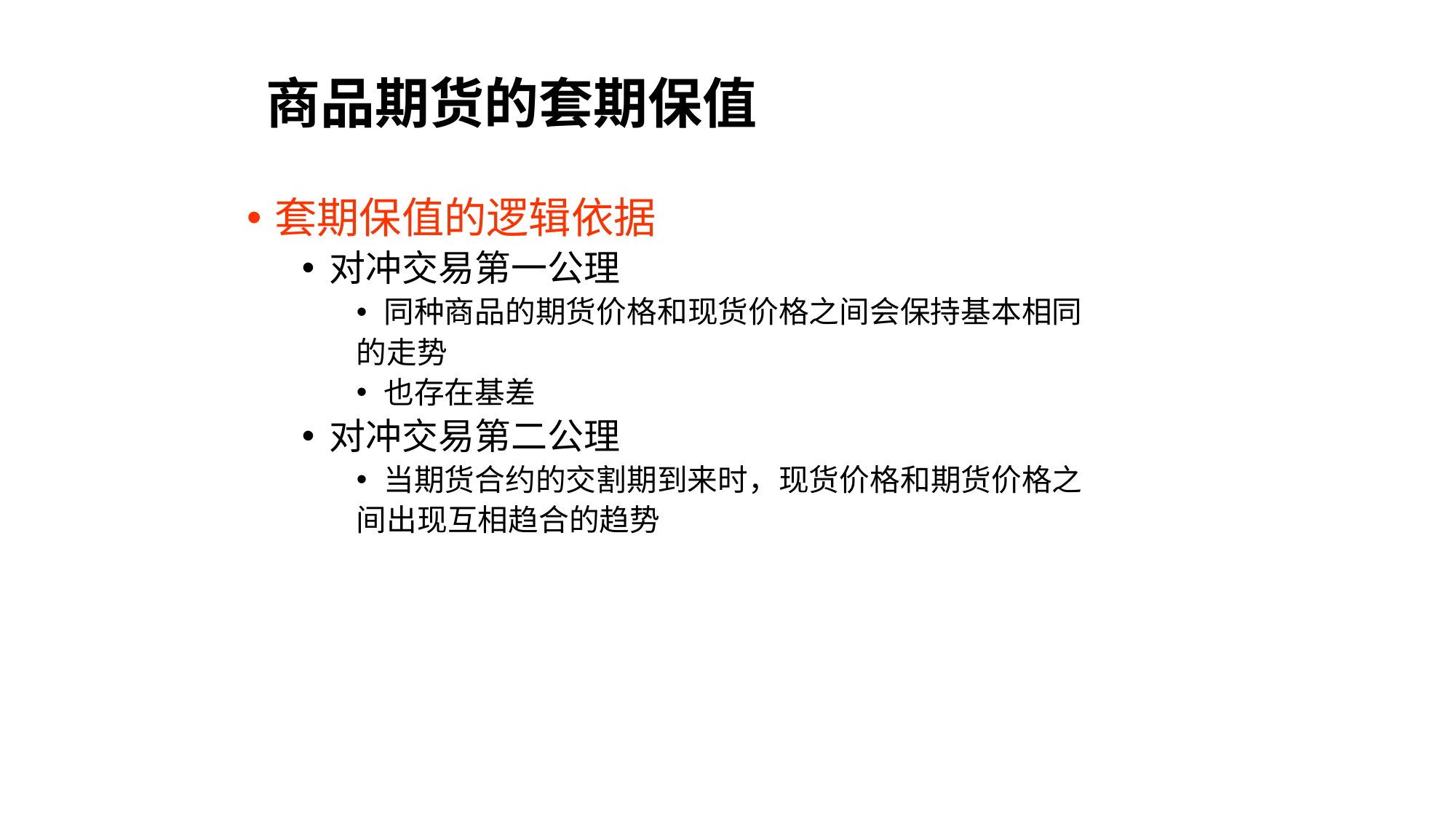

# 商品期货的套期保值
套期保值的逻辑依据
对冲交易第一公理
同种商品的期货价格和现货价格之间会保持基本相同
的走势
也存在基差
对冲交易第二公理
当期货合约的交割期到来时，现货价格和期货价格之
间出现互相趋合的趋势